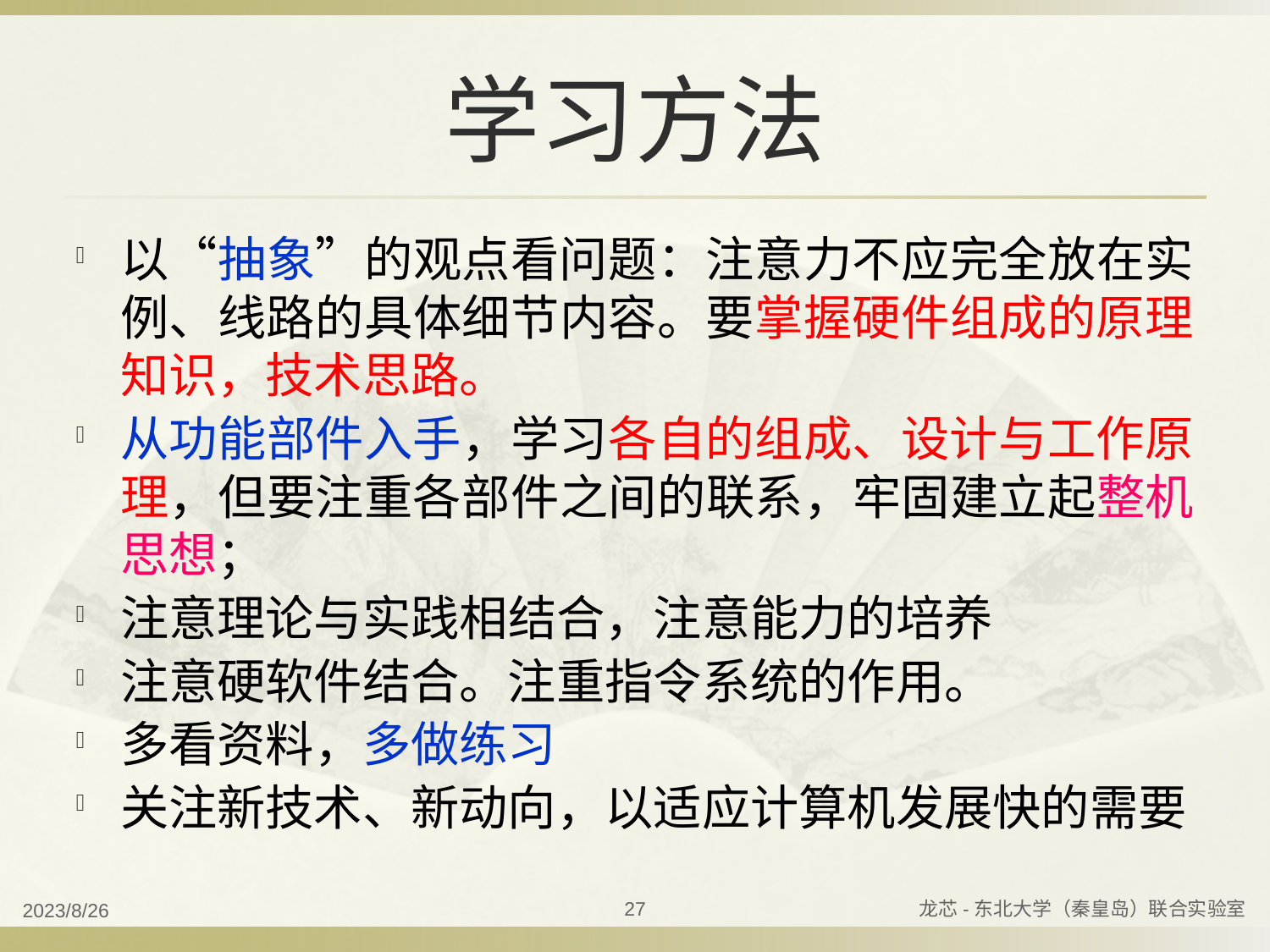

# 学习方法
以“抽象”的观点看问题：注意力不应完全放在实例、线路的具体细节内容。要掌握硬件组成的原理知识，技术思路。
从功能部件入手，学习各自的组成、设计与工作原理，但要注重各部件之间的联系，牢固建立起整机思想；
注意理论与实践相结合，注意能力的培养
注意硬软件结合。注重指令系统的作用。
多看资料，多做练习
关注新技术、新动向，以适应计算机发展快的需要
2023/8/26
27
龙芯-东北大学（秦皇岛）联合实验室